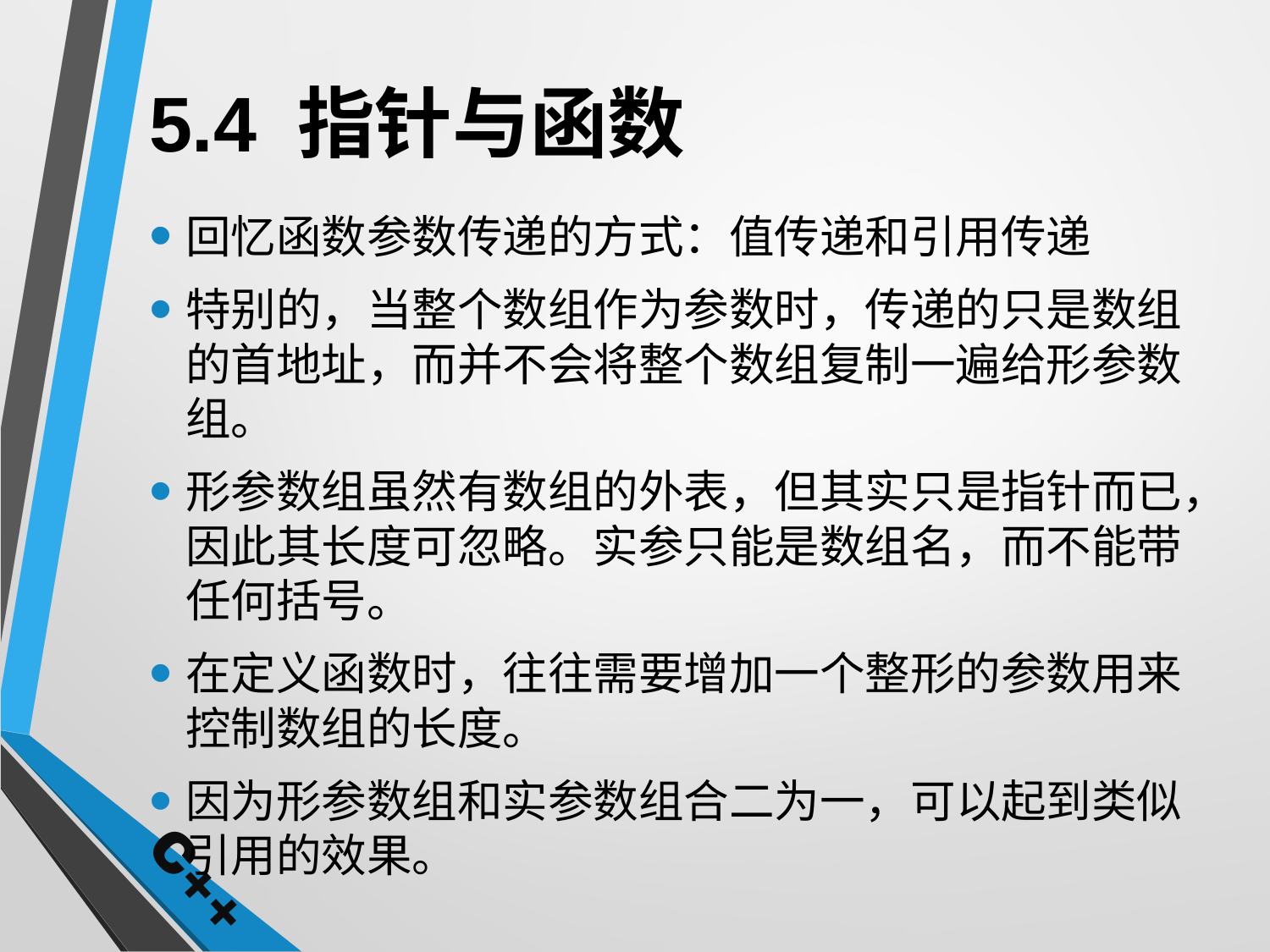

# 5.4 指针与函数
回忆函数参数传递的方式：值传递和引用传递
特别的，当整个数组作为参数时，传递的只是数组的首地址，而并不会将整个数组复制一遍给形参数组。
形参数组虽然有数组的外表，但其实只是指针而已，因此其长度可忽略。实参只能是数组名，而不能带任何括号。
在定义函数时，往往需要增加一个整形的参数用来控制数组的长度。
因为形参数组和实参数组合二为一，可以起到类似引用的效果。